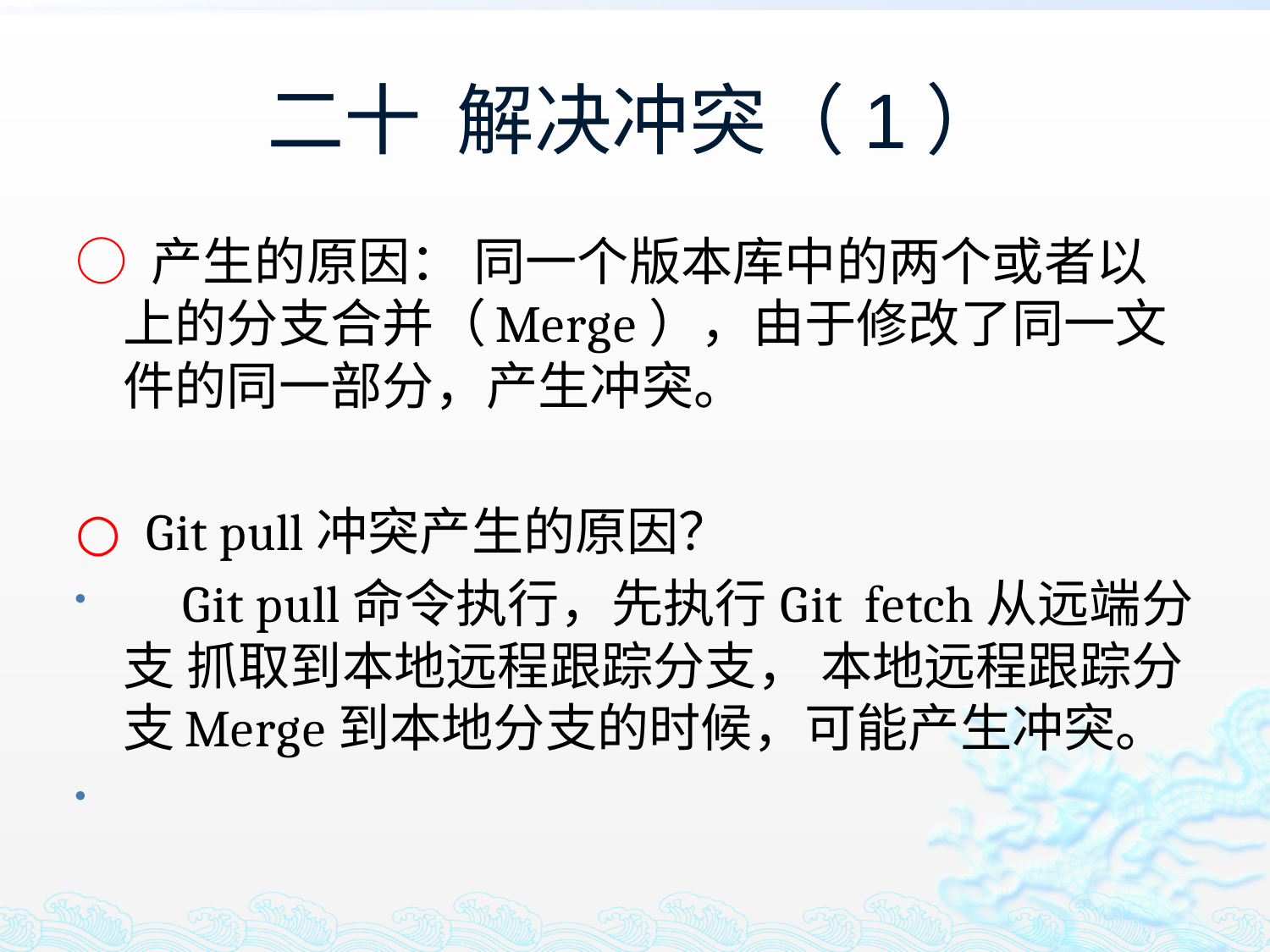

# 二十  解决冲突（1）
○ 产生的原因： 同一个版本库中的两个或者以上的分支合并（Merge），由于修改了同一文件的同一部分，产生冲突。

○  Git pull冲突产生的原因？
     Git pull命令执行，先执行Git  fetch从远端分支 抓取到本地远程跟踪分支， 本地远程跟踪分支Merge到本地分支的时候，可能产生冲突。